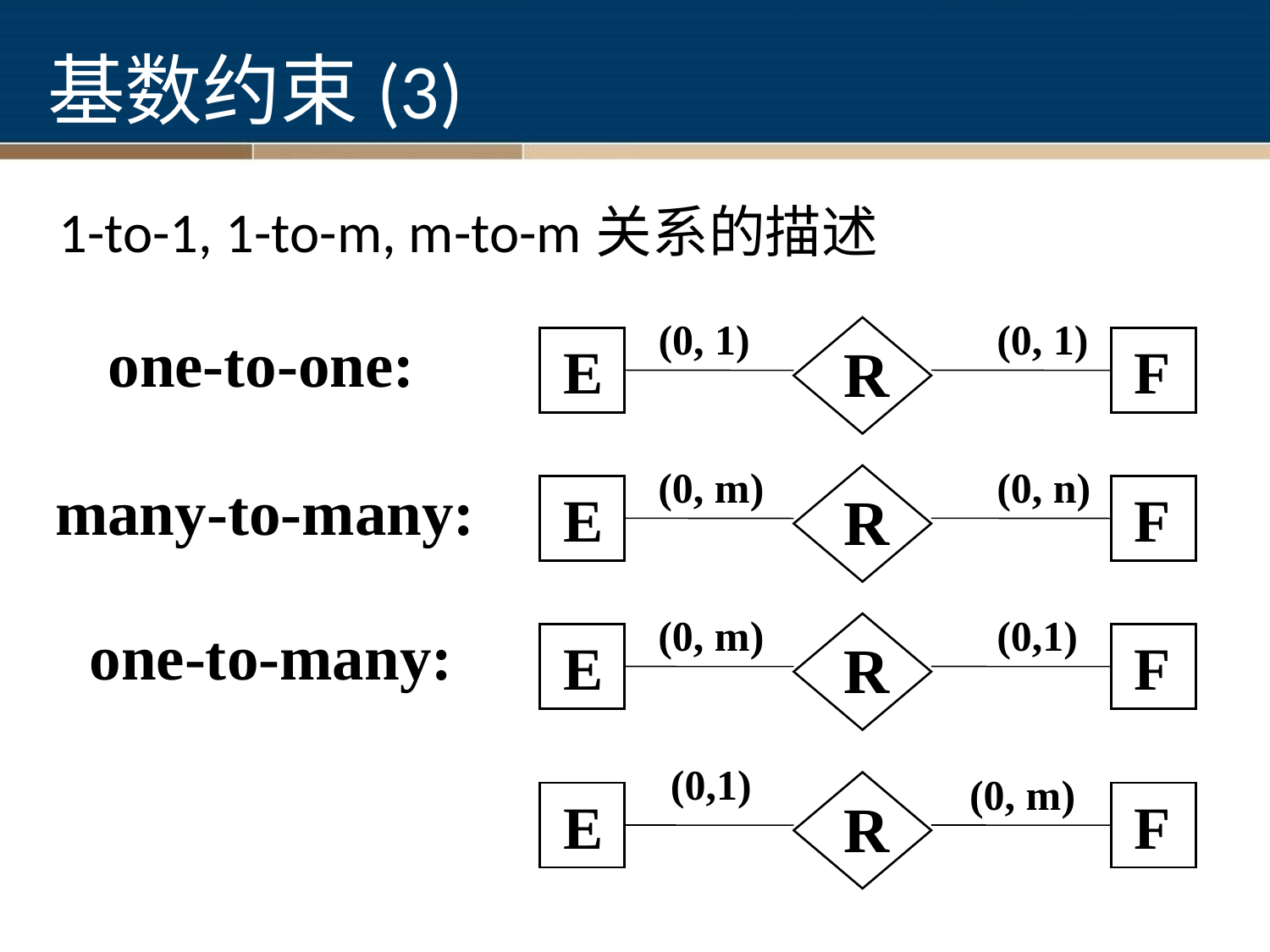

# 基数约束(3)
 1-to-1, 1-to-m, m-to-m关系的描述
(0, 1)
(0, 1)
one-to-one:

E
 R

F

(0, m)
(0, n)
many-to-many:

E
 R

F

(0, m)
(0,1)
one-to-many:

E
 R

F

(0,1)
(0, m)

E
 R

F